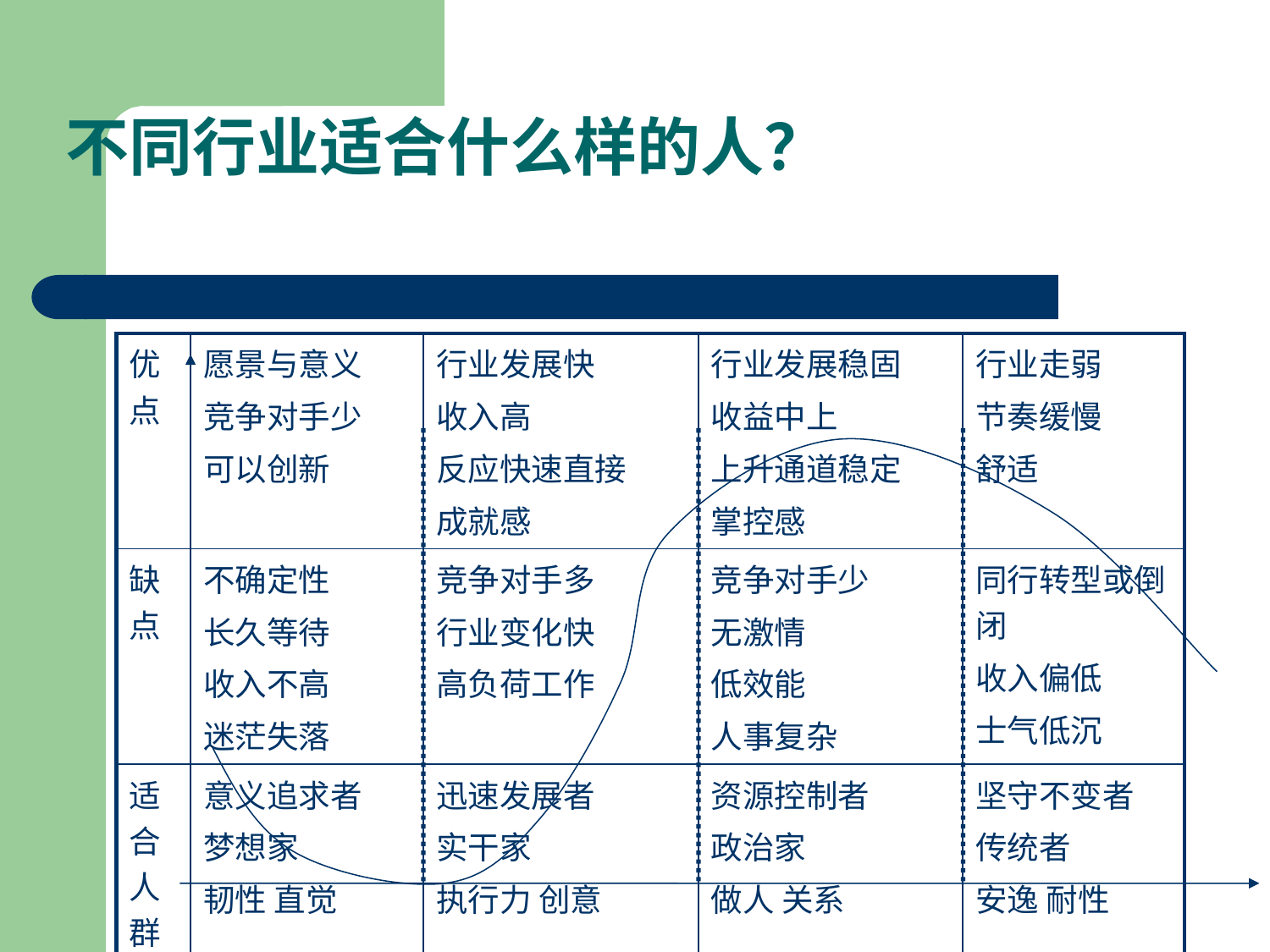

# 不同行业适合什么样的人？
| 优点 | 愿景与意义 竞争对手少 可以创新 | 行业发展快 收入高 反应快速直接 成就感 | 行业发展稳固 收益中上 上升通道稳定 掌控感 | 行业走弱 节奏缓慢 舒适 |
| --- | --- | --- | --- | --- |
| 缺点 | 不确定性 长久等待 收入不高 迷茫失落 | 竞争对手多 行业变化快 高负荷工作 | 竞争对手少 无激情 低效能 人事复杂 | 同行转型或倒闭 收入偏低 士气低沉 |
| 适合人群 | 意义追求者 梦想家 韧性 直觉 | 迅速发展者 实干家 执行力 创意 | 资源控制者 政治家 做人 关系 | 坚守不变者 传统者 安逸 耐性 |